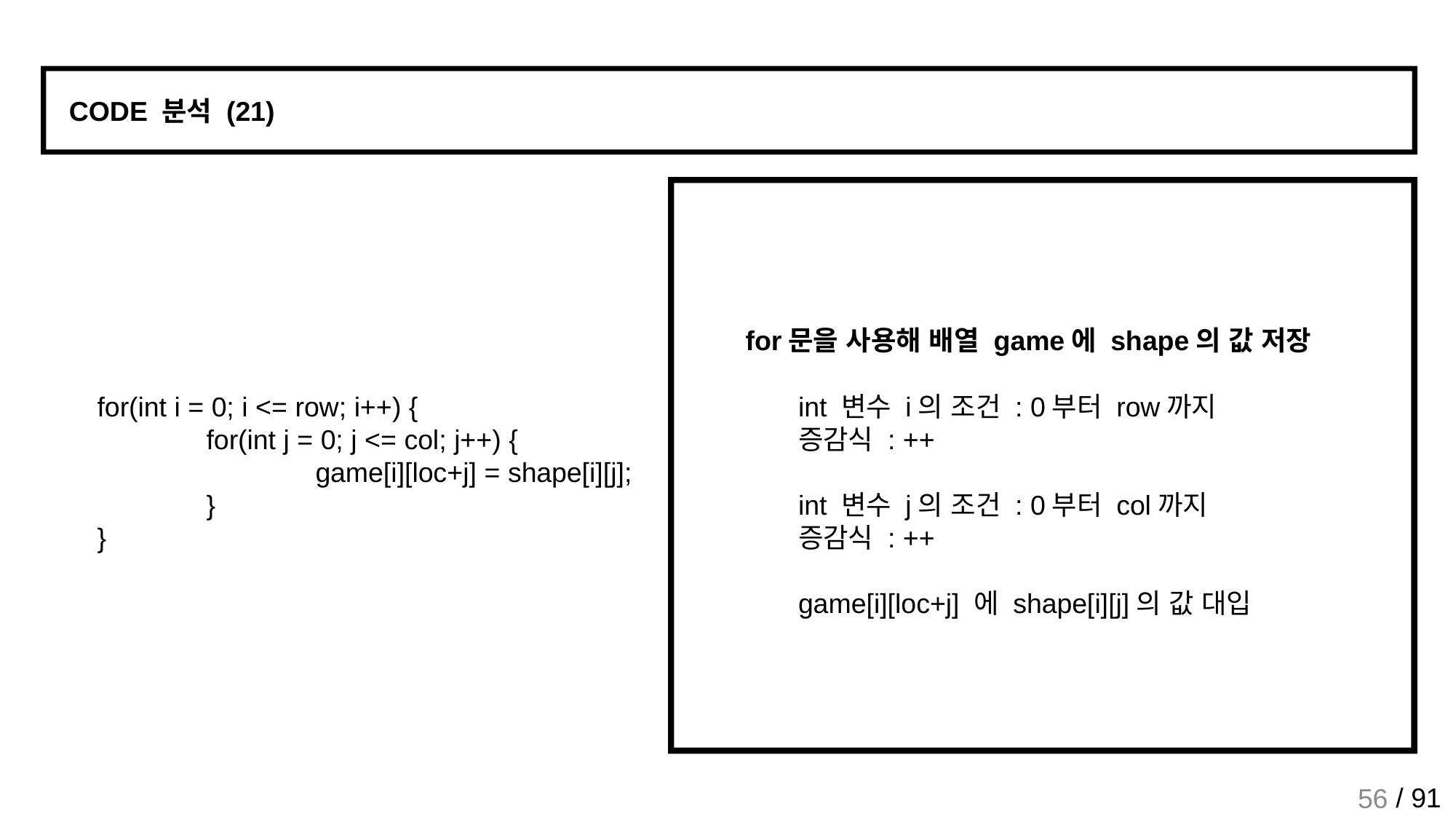

CODE 분석 (21)

for문을 사용해 배열 game에 shape의 값 저장
	for(int i = 0; i <= row; i++) {
		for(int j = 0; j <= col; j++) {
			game[i][loc+j] = shape[i][j];
		}
	}
int 변수 i의 조건 : 0부터 row까지
증감식 : ++

int 변수 j의 조건 : 0부터 col까지
증감식 : ++

game[i][loc+j] 에 shape[i][j]의 값 대입
56